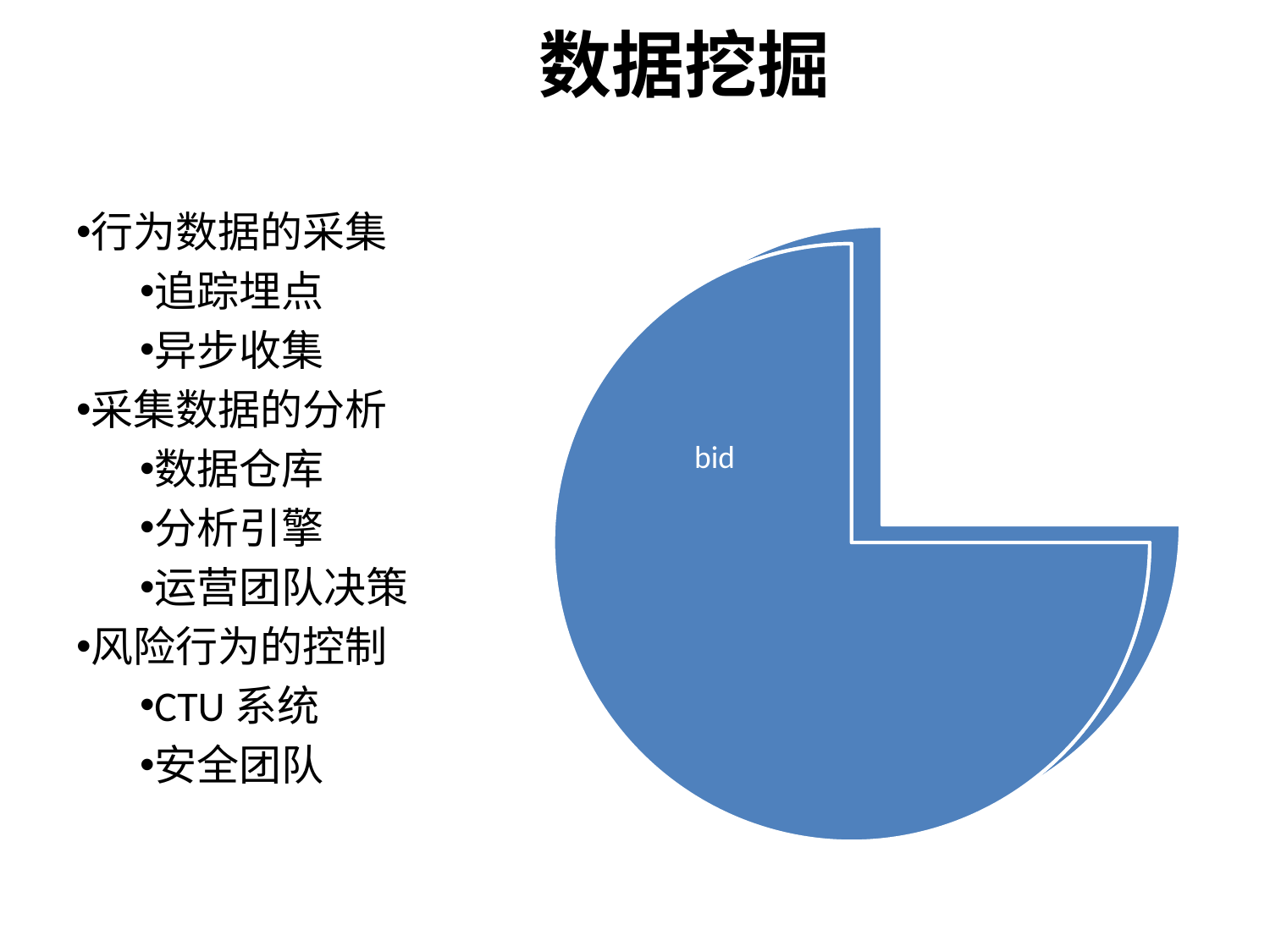

# 数据挖掘
offer repost
bid
new offer
行为数据的采集
追踪埋点
异步收集
采集数据的分析
数据仓库
分析引擎
运营团队决策
风险行为的控制
CTU系统
安全团队